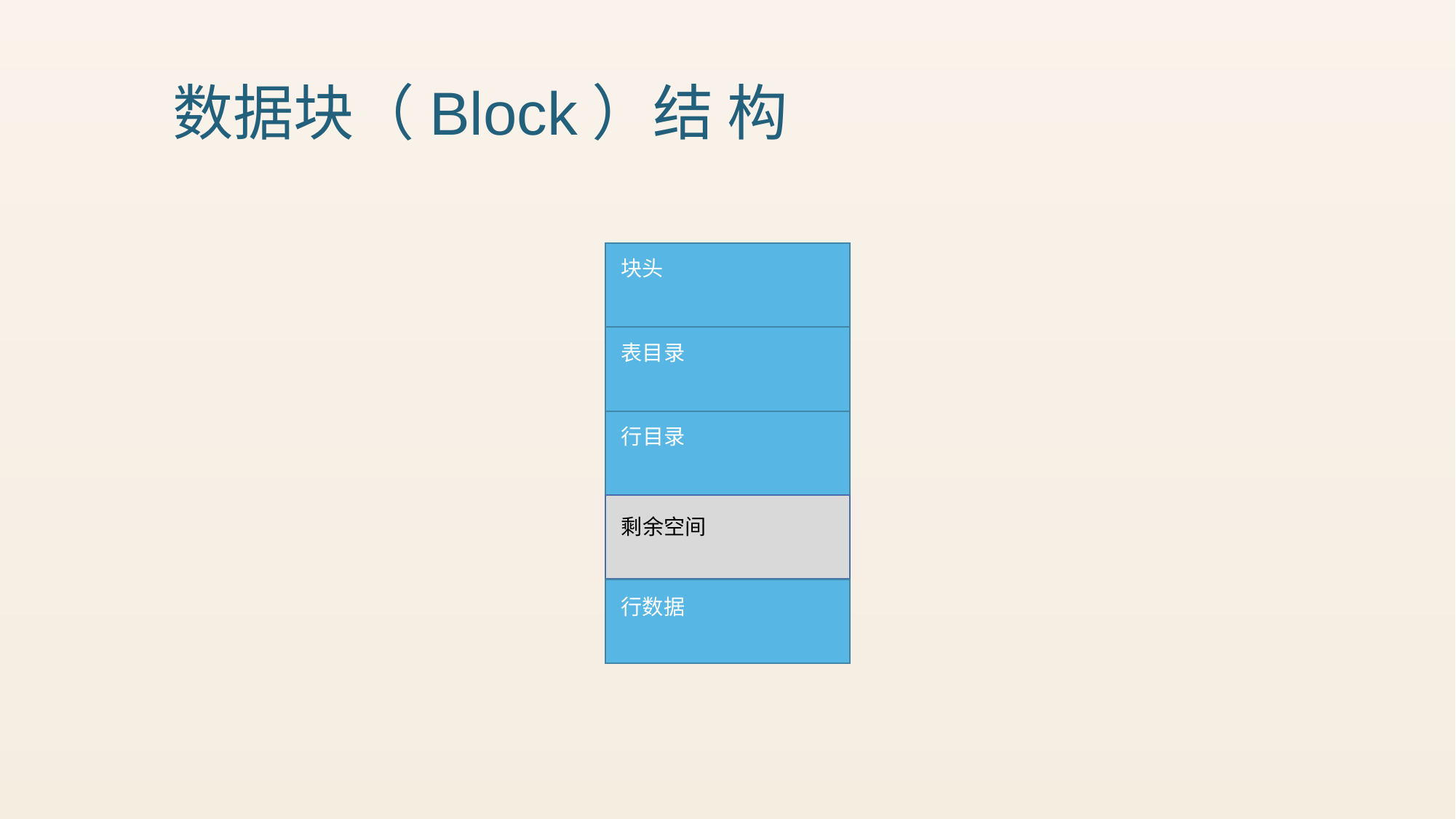

数据块（Block）结 构

块头

表目录

行目录

剩余空间

行数据